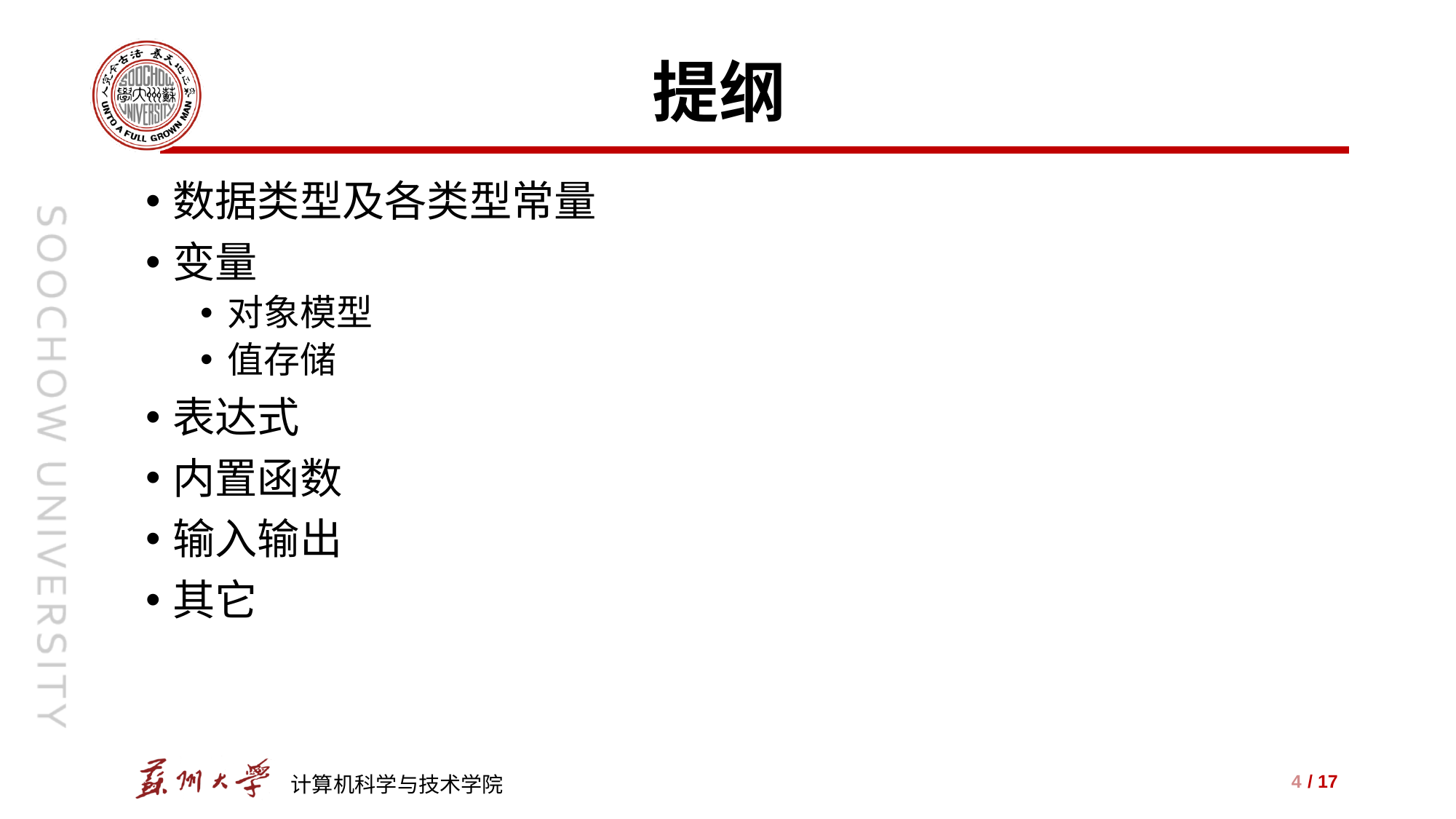

# 提纲
数据类型及各类型常量
变量
对象模型
值存储
表达式
内置函数
输入输出
其它
4